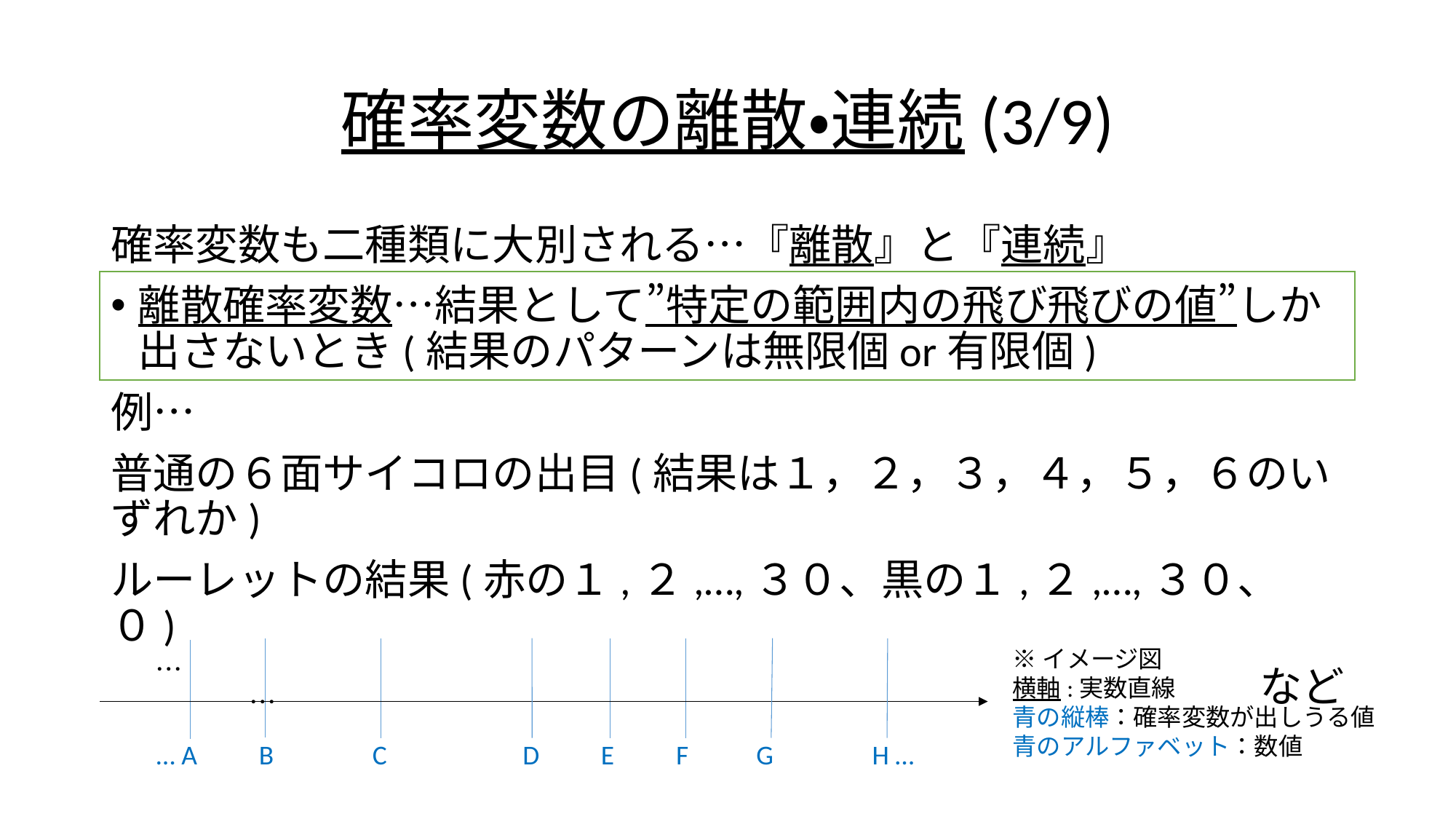

# 確率変数の離散・連続(3/9)
確率変数も二種類に大別される…『離散』と『連続』
離散確率変数…結果として”特定の範囲内の飛び飛びの値”しか出さないとき(結果のパターンは無限個or有限個)
例…
普通の６面サイコロの出目(結果は１，２，３，４，５，６のいずれか)
ルーレットの結果(赤の１,２,…,３０、黒の１,２,…,３０、０)
など

※イメージ図
横軸:実数直線
青の縦棒：確率変数が出しうる値
青のアルファベット：数値
…　　　　　　　　　　　　　                                                                     　　　…
… A          B                C                      D          E          F           G                H …